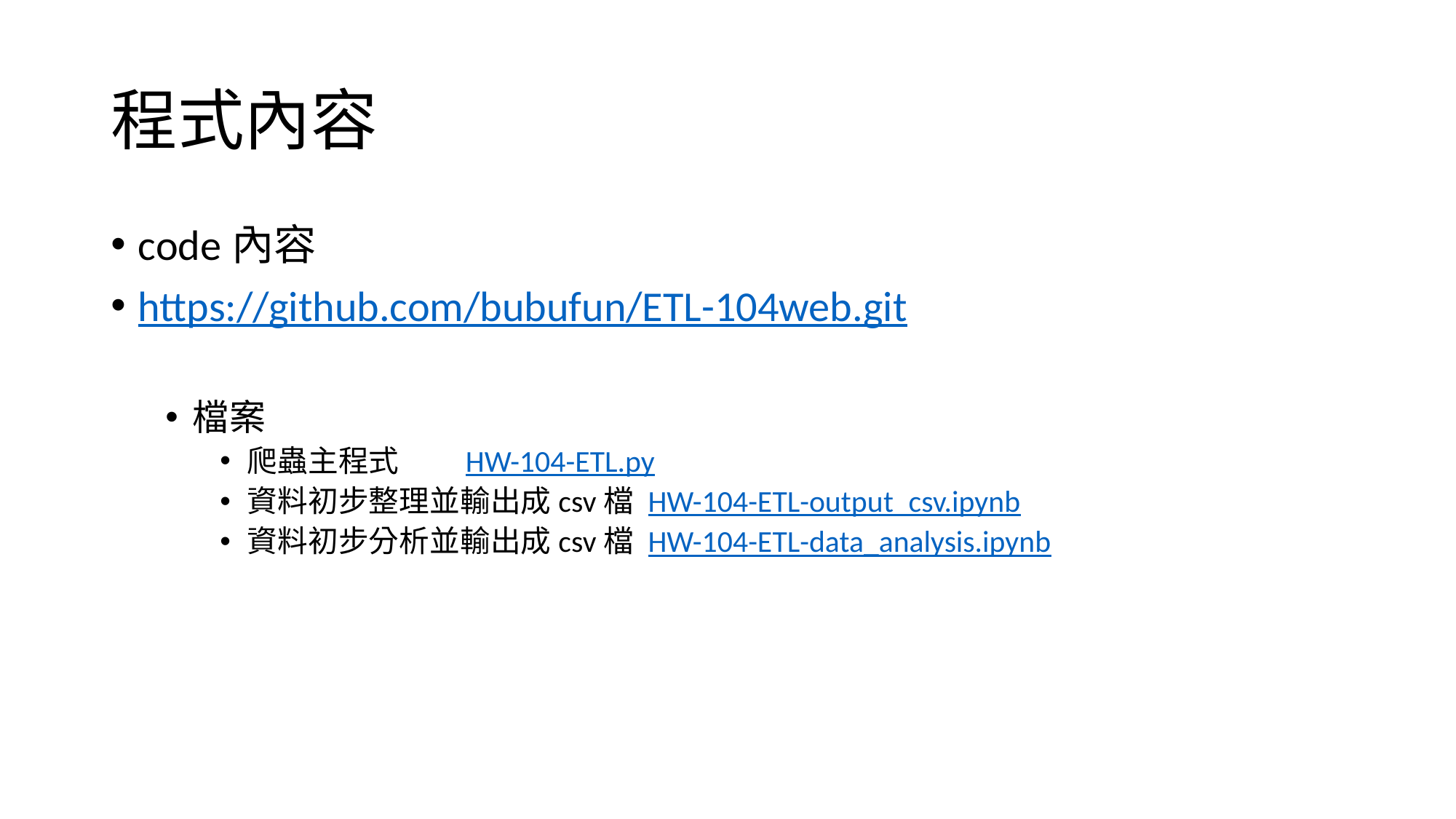

# 程式內容
code內容
https://github.com/bubufun/ETL-104web.git

檔案
爬蟲主程式	HW-104-ETL.py
資料初步整理並輸出成csv檔 HW-104-ETL-output_csv.ipynb
資料初步分析並輸出成csv檔 HW-104-ETL-data_analysis.ipynb